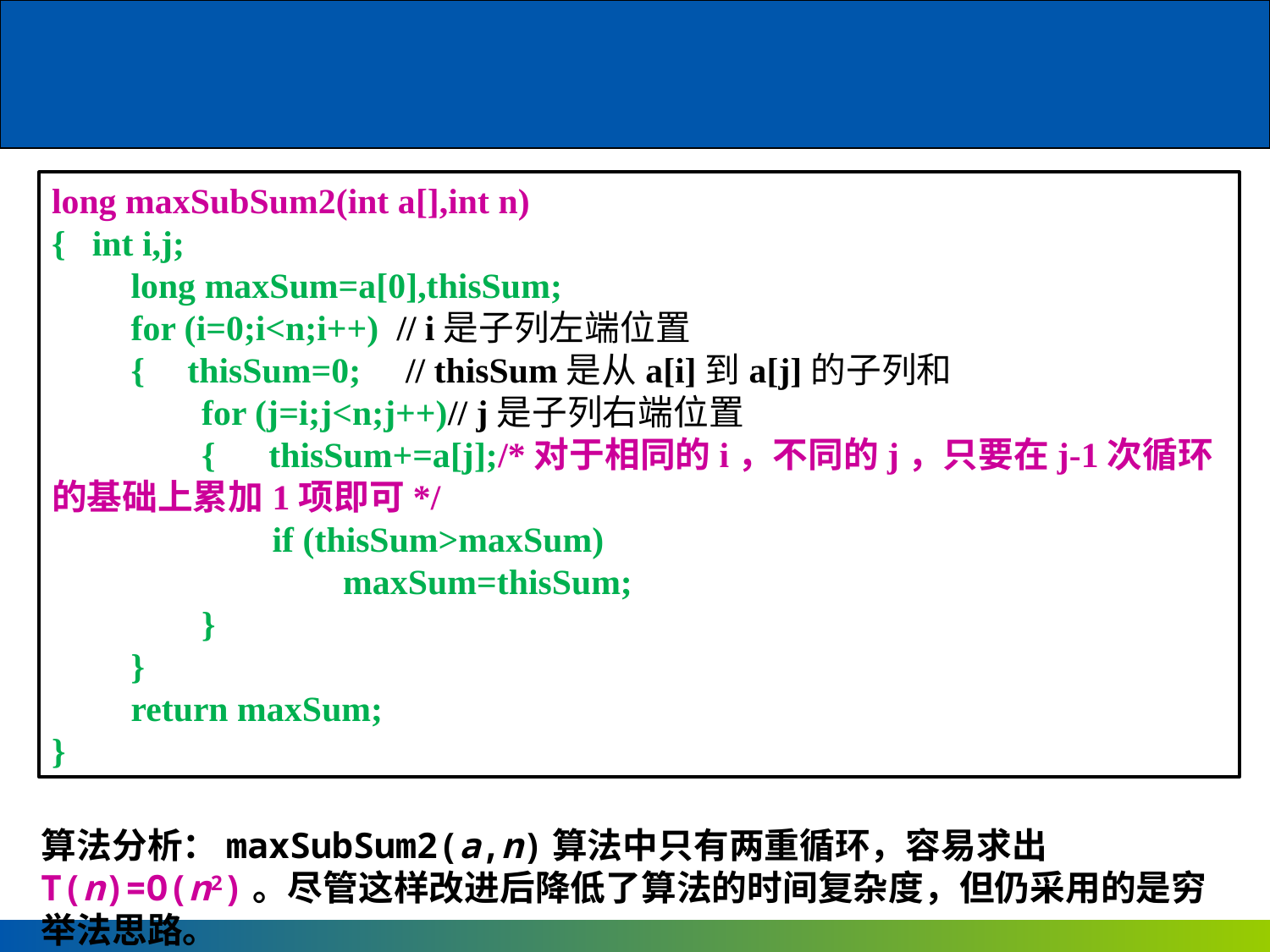

long maxSubSum2(int a[],int n)
{   int i,j;
　　long maxSum=a[0],thisSum;
　　for (i=0;i<n;i++)  // i是子列左端位置
　　{	 thisSum=0;     // thisSum是从a[i]到a[j]的子列和
　　　　for (j=i;j<n;j++)// j是子列右端位置
　　　　{      thisSum+=a[j];/*对于相同的i，不同的j，只要在j-1次循环的基础上累加1项即可*/
　　　　　　if (thisSum>maxSum)
　　　　　　　　maxSum=thisSum;
　　　　}
　　}
　　return maxSum;
}
算法分析：maxSubSum2(a,n)算法中只有两重循环，容易求出T(n)=O(n2)。尽管这样改进后降低了算法的时间复杂度，但仍采用的是穷举法思路。